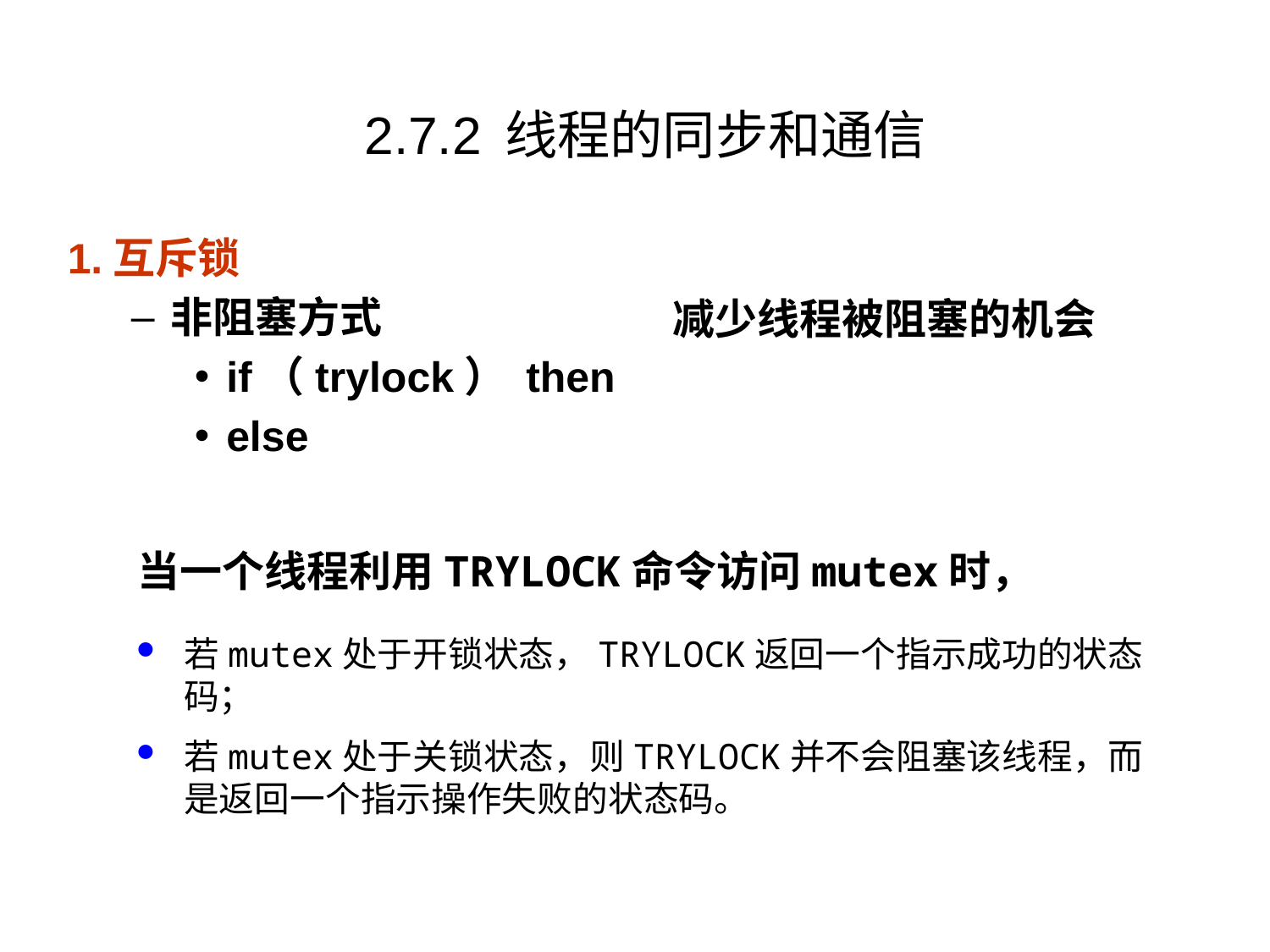

# 2.7.2 线程的同步和通信

1.互斥锁
非阻塞方式
if（trylock） then
else

减少线程被阻塞的机会
当一个线程利用TRYLOCK命令访问mutex时，
若mutex处于开锁状态，TRYLOCK返回一个指示成功的状态码；
若mutex处于关锁状态，则TRYLOCK并不会阻塞该线程，而是返回一个指示操作失败的状态码。